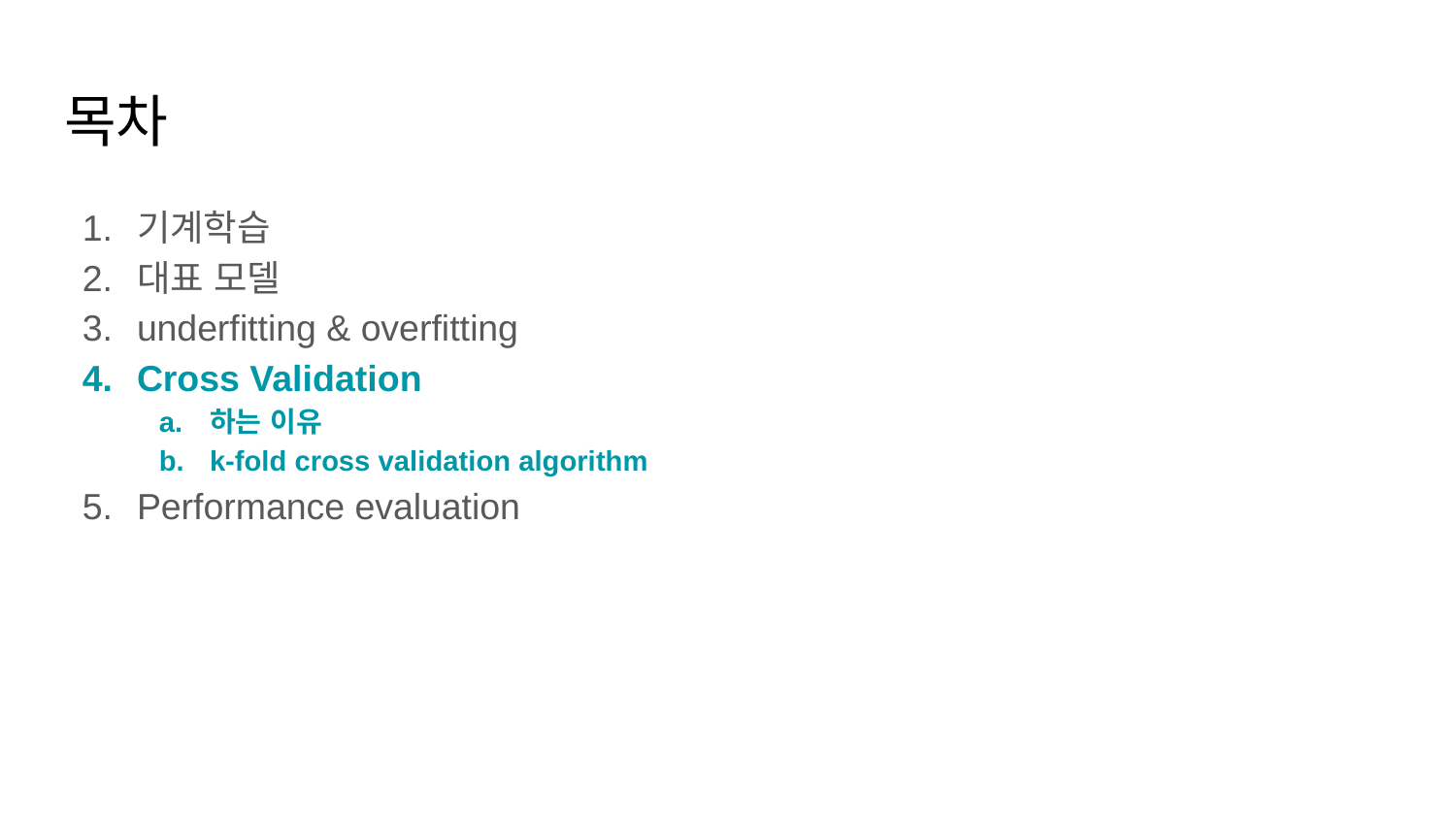

# 목차
기계학습
대표 모델
underfitting & overfitting
Cross Validation
하는 이유
k-fold cross validation algorithm
Performance evaluation